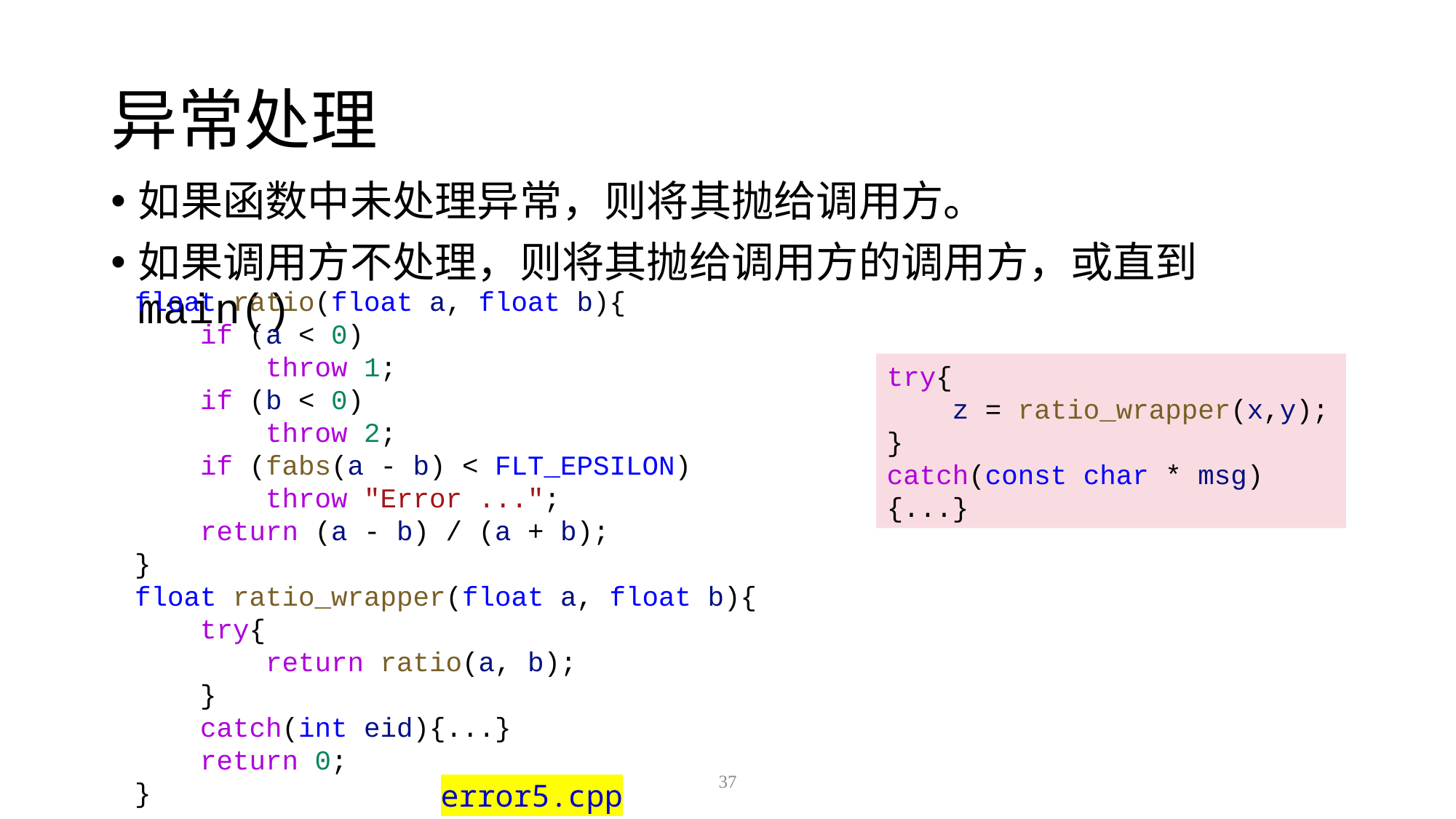

# 异常处理
如果函数中未处理异常，则将其抛给调用方。
如果调用方不处理，则将其抛给调用方的调用方，或直到main()
float ratio(float a, float b){
    if (a < 0)
        throw 1;
    if (b < 0)
        throw 2;
    if (fabs(a - b) < FLT_EPSILON)
        throw "Error ...";
    return (a - b) / (a + b);
}
float ratio_wrapper(float a, float b){
    try{
        return ratio(a, b);
    }
    catch(int eid){...}
    return 0;
}
try{
    z = ratio_wrapper(x,y);
}
catch(const char * msg)
{...}
37
error5.cpp